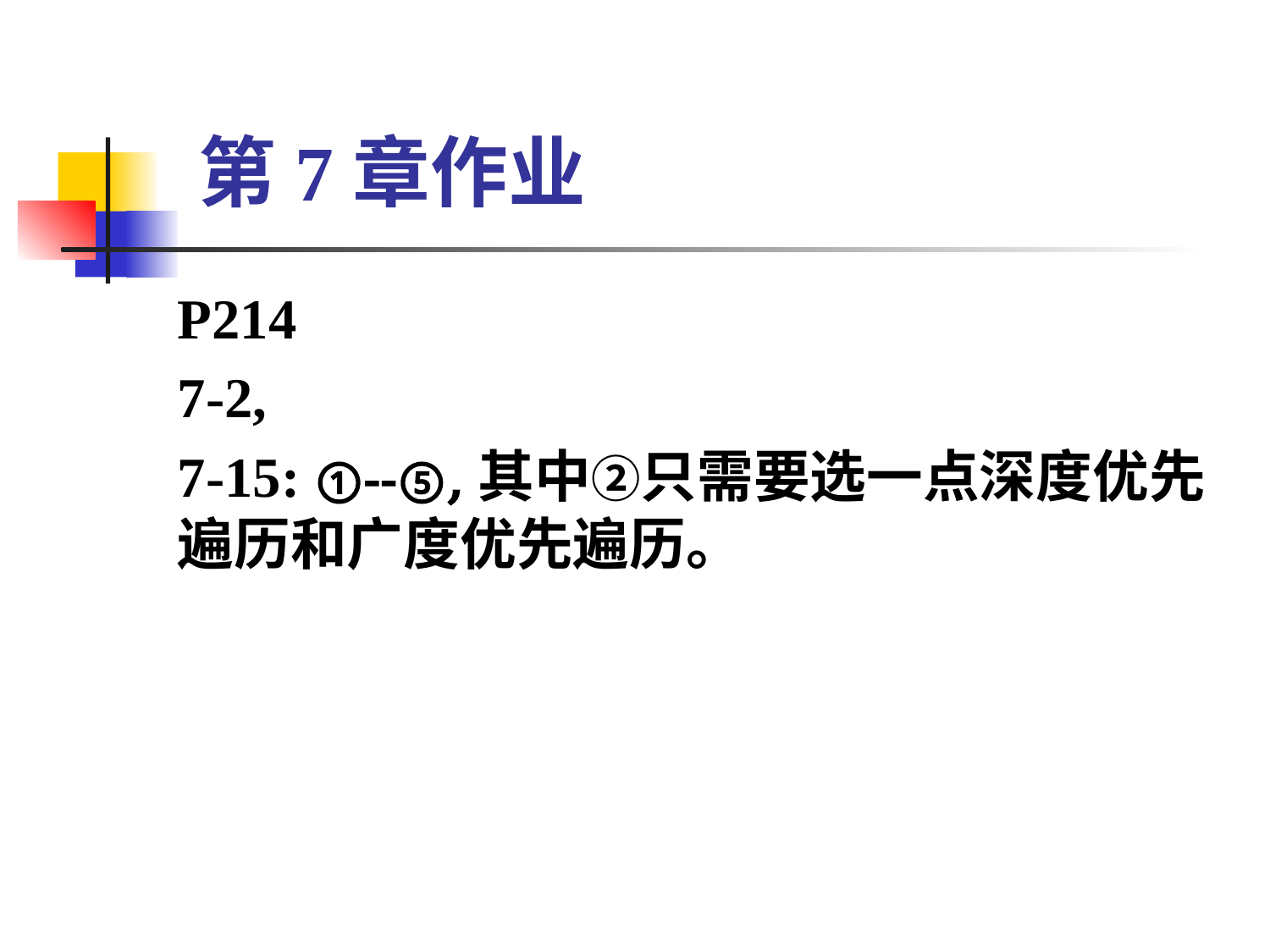

# 第7章作业
P214
7-2,
7-15: ①--⑤,其中②只需要选一点深度优先遍历和广度优先遍历。
158